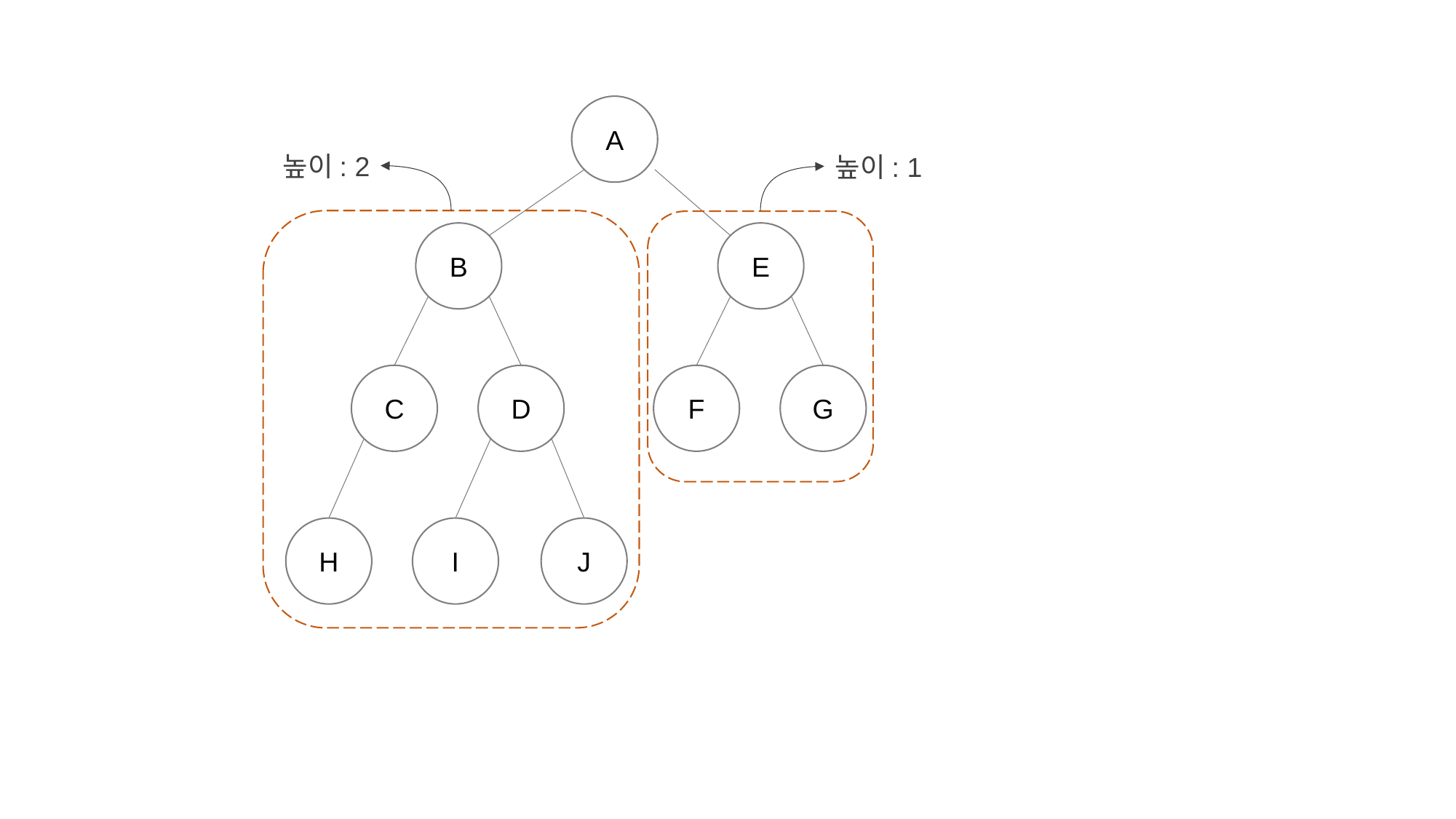

A
높이: 2
높이: 1

B
E
C
D
F
G
H
I
J